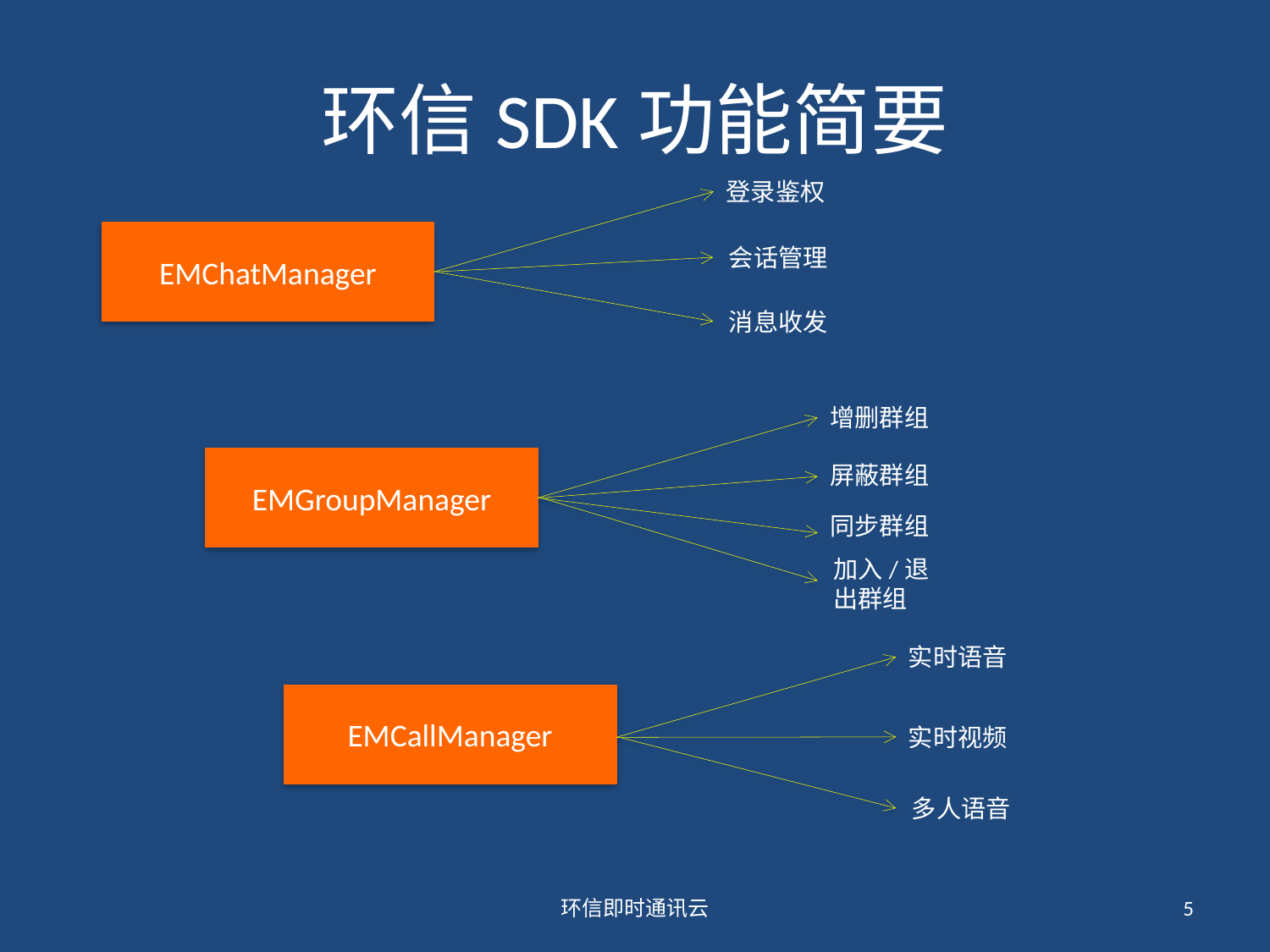

# 环信SDK功能简要
登录鉴权
EMChatManager
会话管理
消息收发
增删群组
EMGroupManager
屏蔽群组
同步群组
加入/退出群组
实时语音
EMCallManager
实时视频
多人语音
环信即时通讯云
5